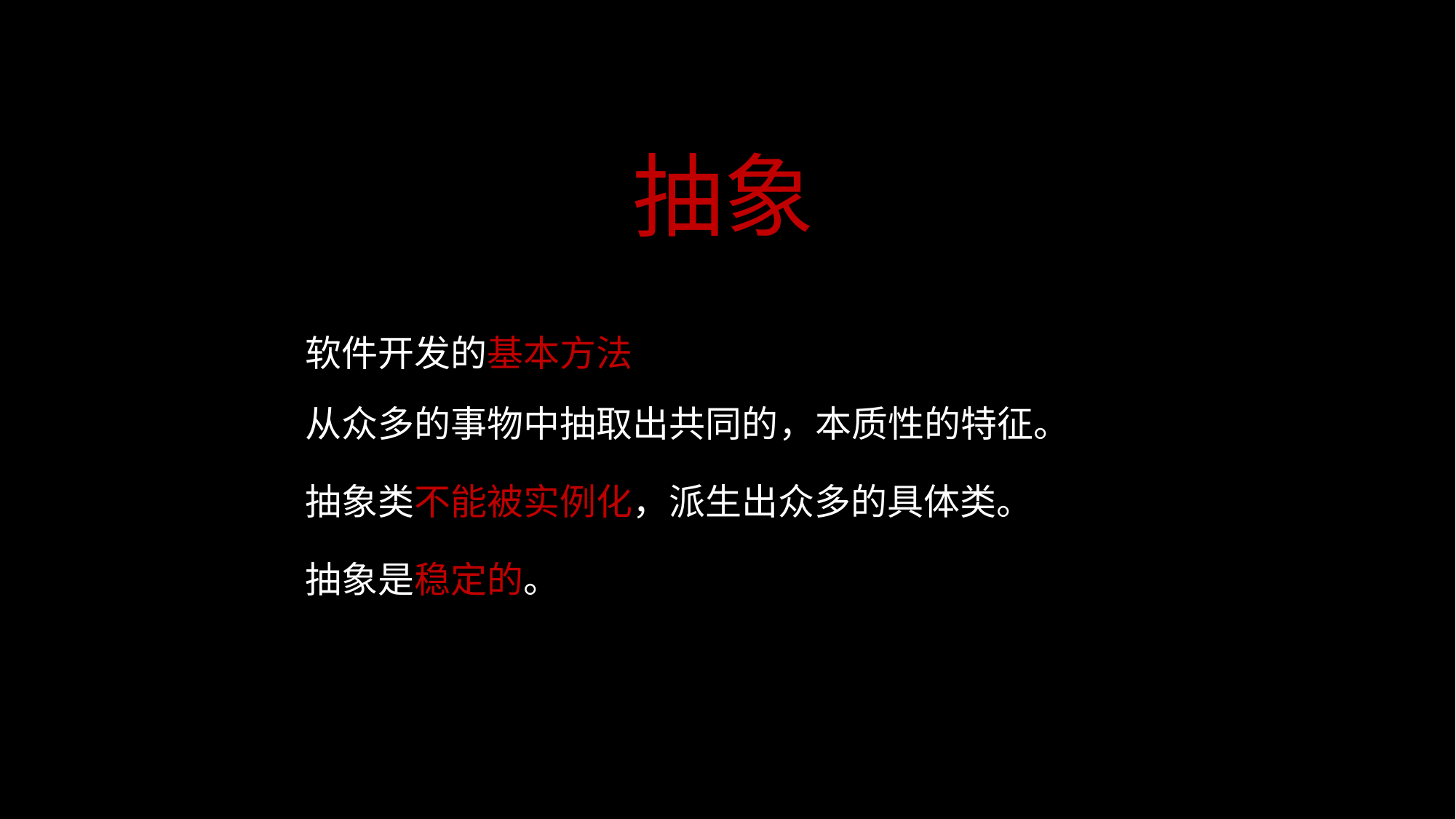

抽象
软件开发的基本方法
从众多的事物中抽取出共同的，本质性的特征。
抽象类不能被实例化，派生出众多的具体类。
抽象是稳定的。